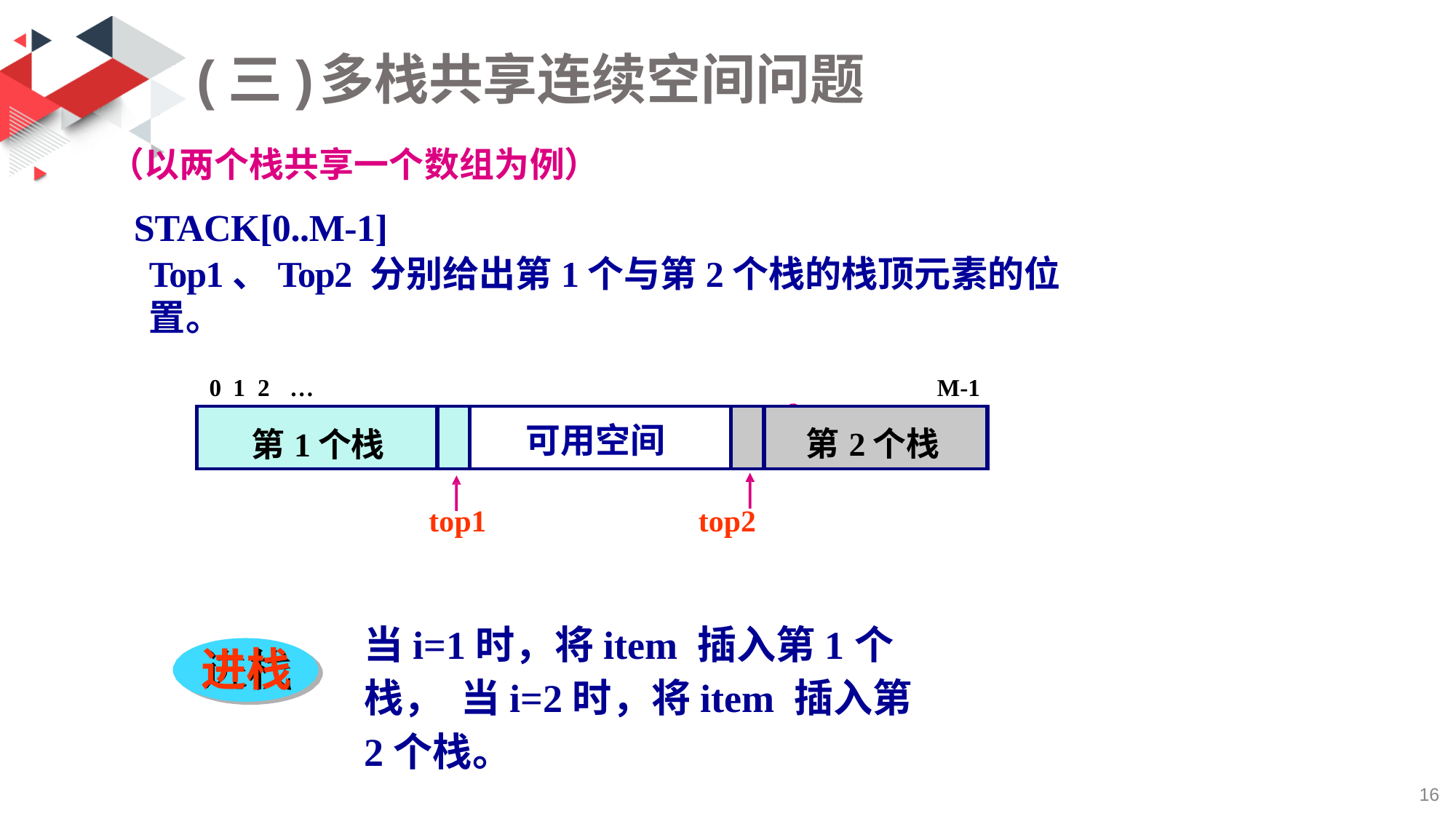

# (三)	多栈共享连续空间问题
（以两个栈共享一个数组为例）
STACK[0..M-1]
Top1、Top2 分别给出第1个与第2个栈的栈顶元素的位置。

STACK1[0..M1-1]	STACK2[0..M2-1]
已用空间	可用空间	已用空间	可用空间

top1	top2

0  1  2	…
M-1
| 第1个栈 |  | 可用空间 |  | 第2个栈 |
| --- | --- | --- | --- | --- |

top1
top2
当i=1时，将item 插入第1个栈，  当i=2时，将item 插入第2个栈。

进栈

16